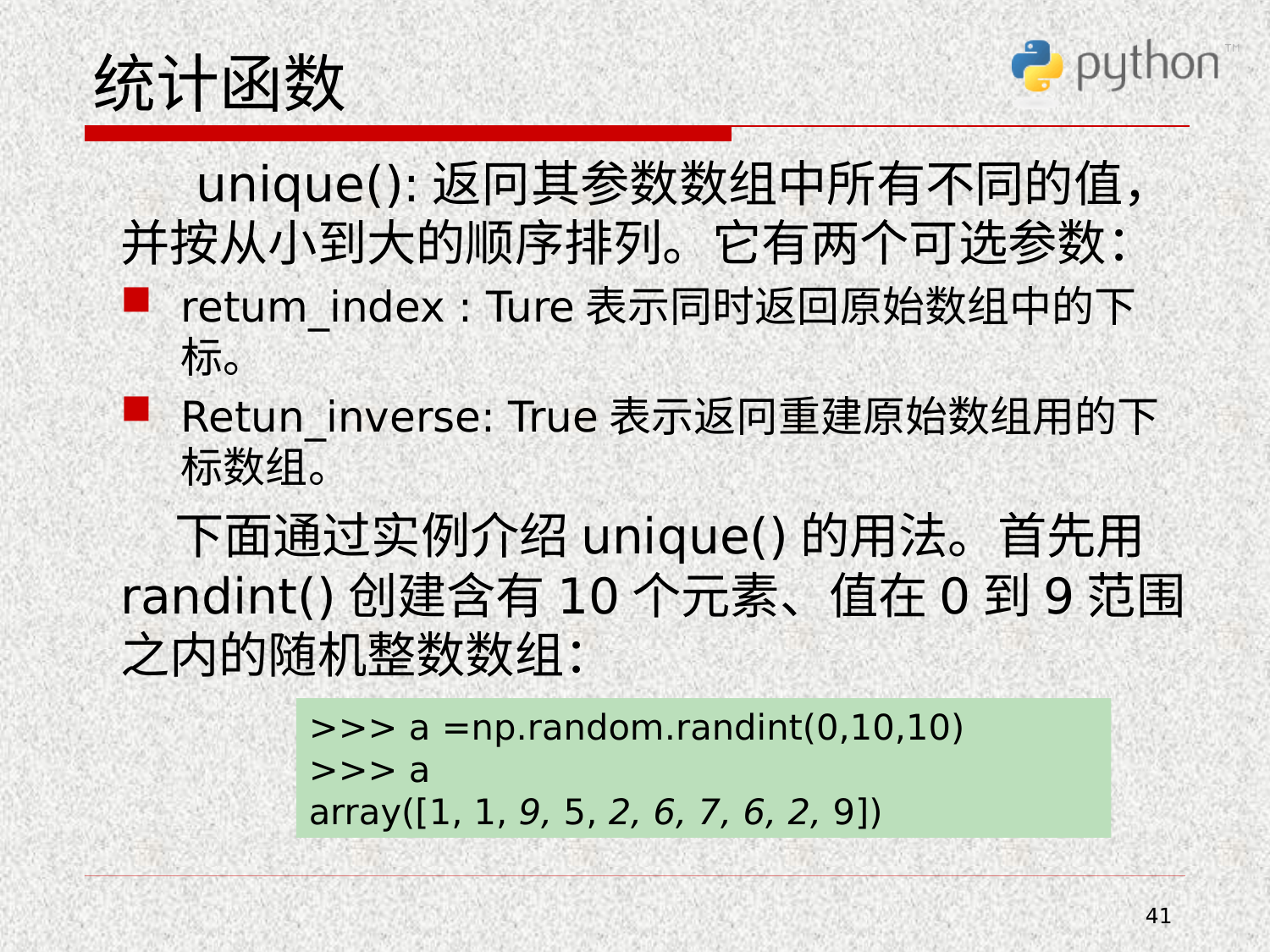

# 统计函数
         unique():返冋其参数数组中所有不同的值，并按从小到大的顺序排列。它有两个可选参数：
retum_index : Ture表示同时返回原始数组中的下标。
Retun_inverse: True表示返冋重建原始数组用的下标数组。
         下面通过实例介绍unique()的用法。首先用randint()创建含有10个元素、值在0到9范围之内的随机整数数组：
>>> a =np.random.randint(0,10,10)
>>> a
array([1, 1, 9, 5, 2, 6, 7, 6, 2, 9])
41